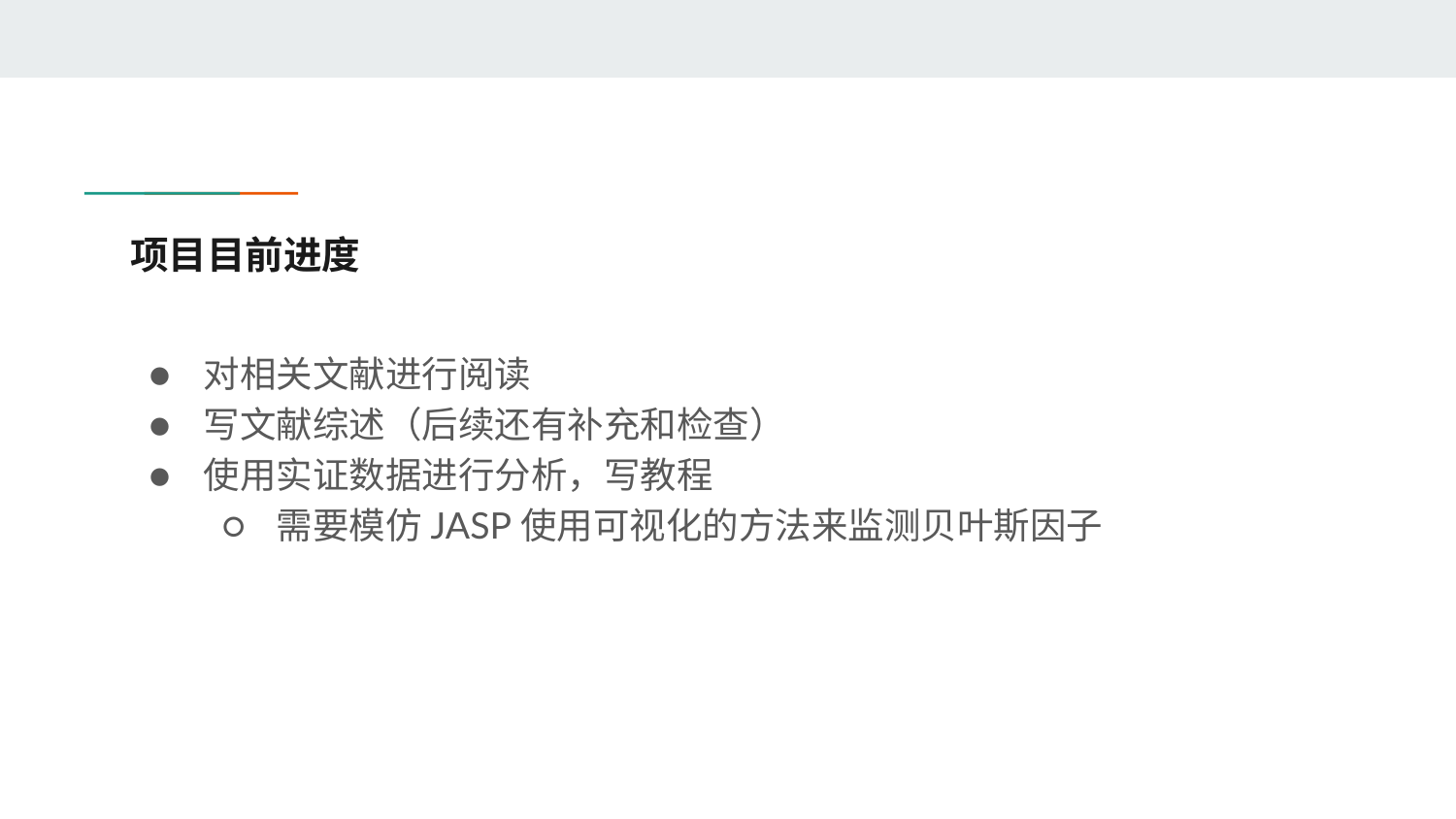

# 项目目前进度
对相关文献进行阅读
写文献综述（后续还有补充和检查）
使用实证数据进行分析，写教程
需要模仿JASP使用可视化的方法来监测贝叶斯因子